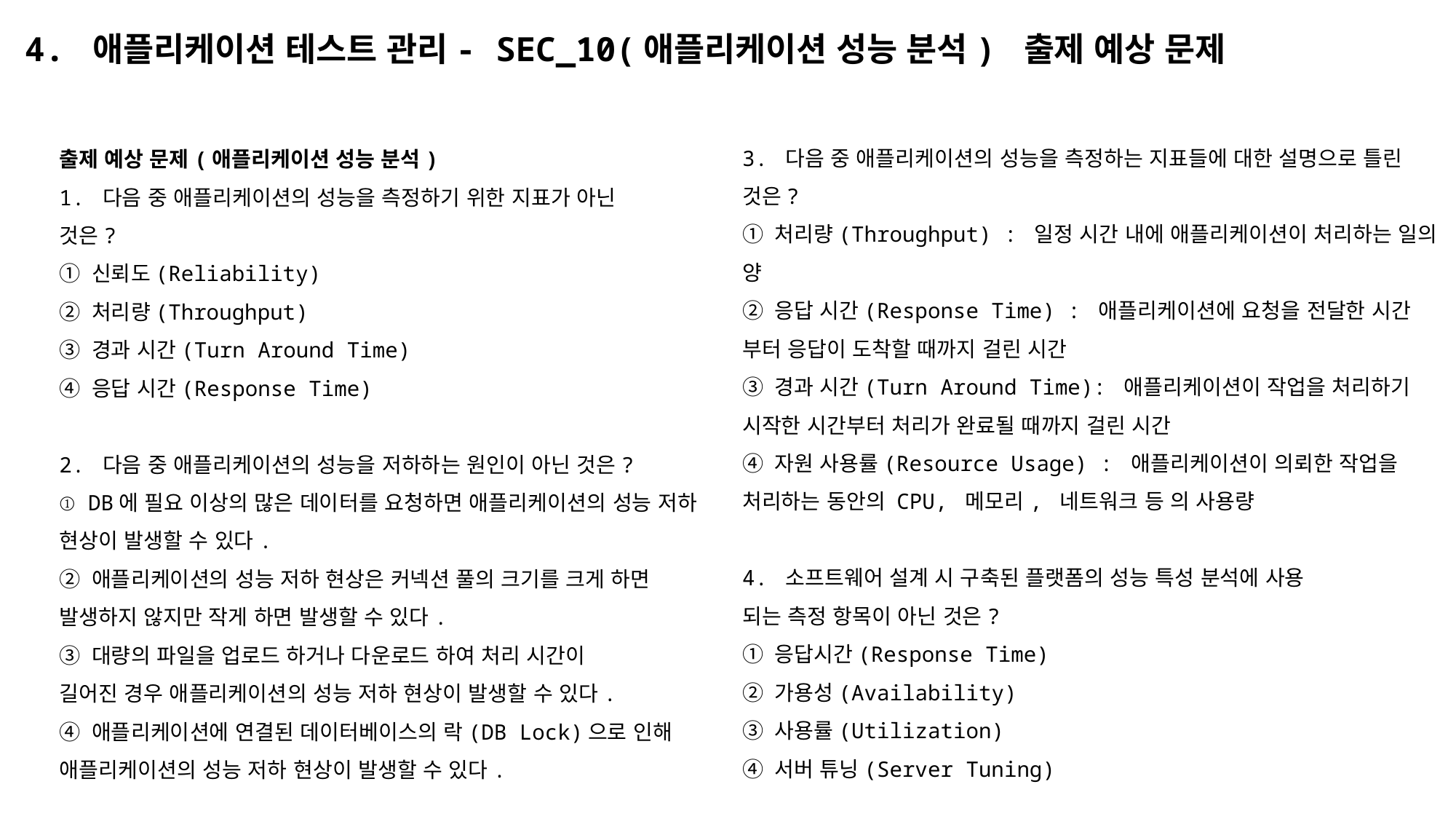

# 4. 애플리케이션 테스트 관리- SEC_10(애플리케이션 성능 분석) 출제 예상 문제
3. 다음 중 애플리케이션의 성능을 측정하는 지표들에 대한 설명으로 틀린 것은?
① 처리량(Throughput) : 일정 시간 내에 애플리케이션이 처리하는 일의 양
② 응답 시간(Response Time) : 애플리케이션에 요청을 전달한 시간 부터 응답이 도착할 때까지 걸린 시간
③ 경과 시간(Turn Around Time): 애플리케이션이 작업을 처리하기 시작한 시간부터 처리가 완료될 때까지 걸린 시간
④ 자원 사용률(Resource Usage) : 애플리케이션이 의뢰한 작업을 처리하는 동안의 CPU, 메모리, 네트워크 등 의 사용량

4. 소프트웨어 설계 시 구축된 플랫폼의 성능 특성 분석에 사용
되는 측정 항목이 아닌 것은?
① 응답시간(Response Time)
② 가용성(Availability)
③ 사용률(Utilization)
④ 서버 튜닝(Server Tuning)
출제 예상 문제(애플리케이션 성능 분석)
1. 다음 중 애플리케이션의 성능을 측정하기 위한 지표가 아닌
것은?
① 신뢰도(Reliability)
② 처리량(Throughput)
③ 경과 시간(Turn Around Time)
④ 응답 시간(Response Time)

2. 다음 중 애플리케이션의 성능을 저하하는 원인이 아닌 것은?
① DB에 필요 이상의 많은 데이터를 요청하면 애플리케이션의 성능 저하 현상이 발생할 수 있다.
② 애플리케이션의 성능 저하 현상은 커넥션 풀의 크기를 크게 하면 발생하지 않지만 작게 하면 발생할 수 있다.
③ 대량의 파일을 업로드 하거나 다운로드 하여 처리 시간이
길어진 경우 애플리케이션의 성능 저하 현상이 발생할 수 있다.
④ 애플리케이션에 연결된 데이터베이스의 락(DB Lock)으로 인해 애플리케이션의 성능 저하 현상이 발생할 수 있다.